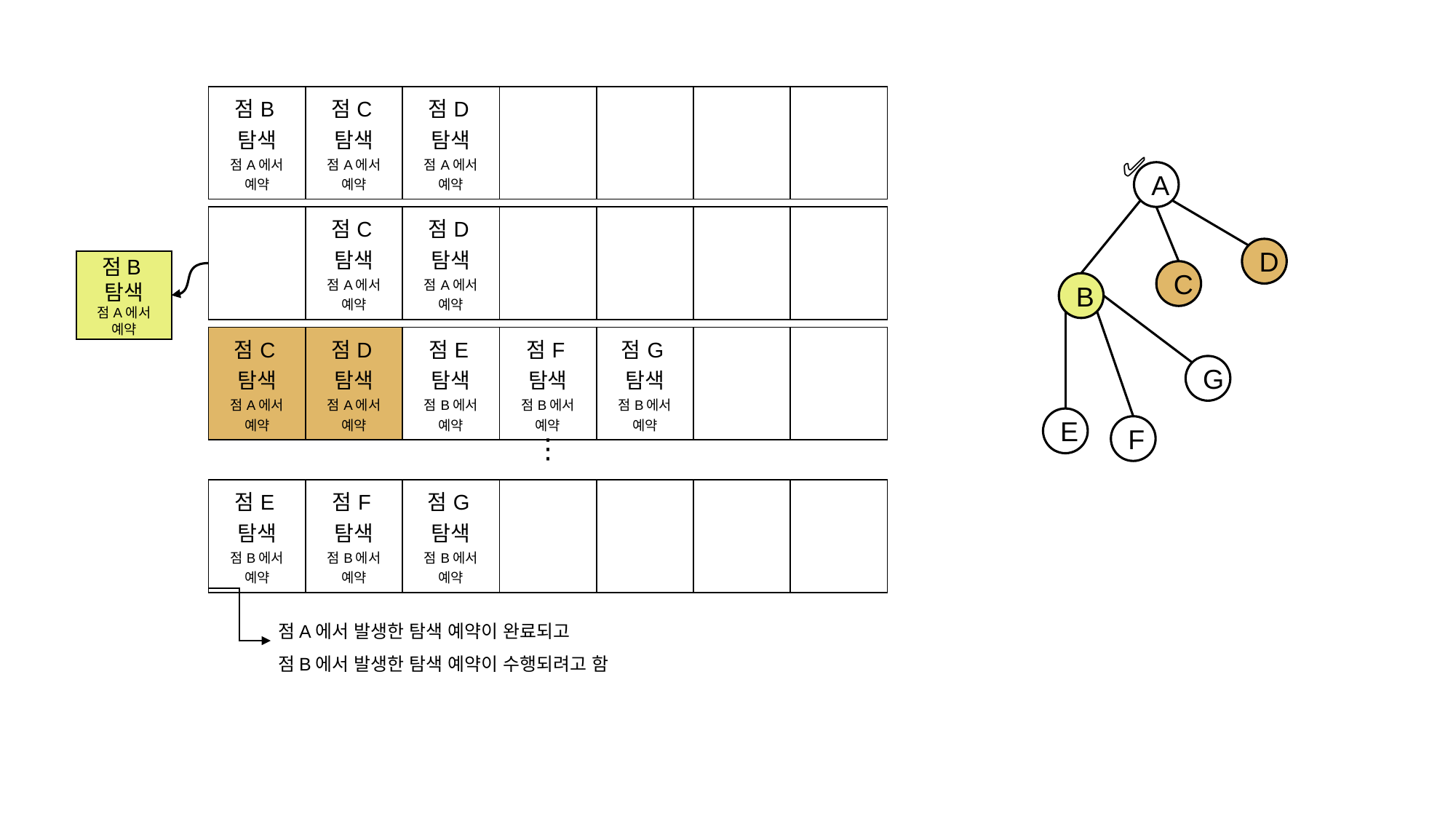

| 점B탐색 점A에서 예약 | 점C탐색 점A에서 예약 | 점D탐색 점A에서 예약 |  |  |  |  |
| --- | --- | --- | --- | --- | --- | --- |
✅
A
|  | 점C탐색 점A에서 예약 | 점D탐색 점A에서 예약 |  |  |  |  |
| --- | --- | --- | --- | --- | --- | --- |
D
점B탐색
점A에서 예약
C
B
| 점C탐색 점A에서 예약 | 점D탐색 점A에서 예약 | 점E탐색 점B에서 예약 | 점F탐색 점B에서 예약 | 점G탐색 점B에서 예약 |  |  |
| --- | --- | --- | --- | --- | --- | --- |
G
E
F
⋮
| 점E탐색 점B에서 예약 | 점F탐색 점B에서 예약 | 점G탐색 점B에서 예약 |  |  |  |  |
| --- | --- | --- | --- | --- | --- | --- |
점A에서 발생한 탐색 예약이 완료되고
점B에서 발생한 탐색 예약이 수행되려고 함